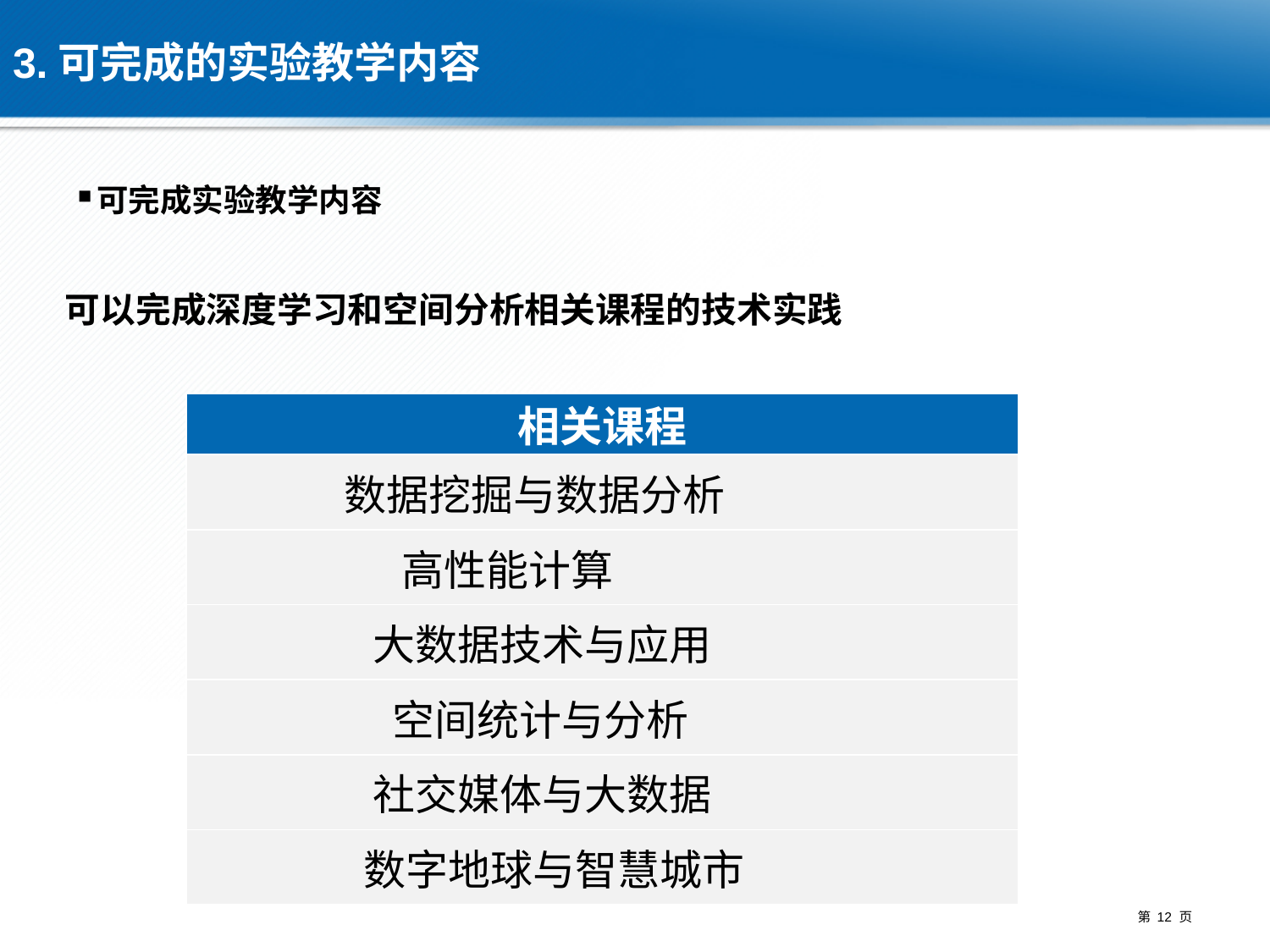

# 3.可完成的实验教学内容
可完成实验教学内容
可以完成深度学习和空间分析相关课程的技术实践
| 相关课程 |
| --- |
| 数据挖掘与数据分析 |
| 高性能计算 |
| 大数据技术与应用 |
| 空间统计与分析 |
| 社交媒体与大数据 |
| 数字地球与智慧城市 |
第 12 页